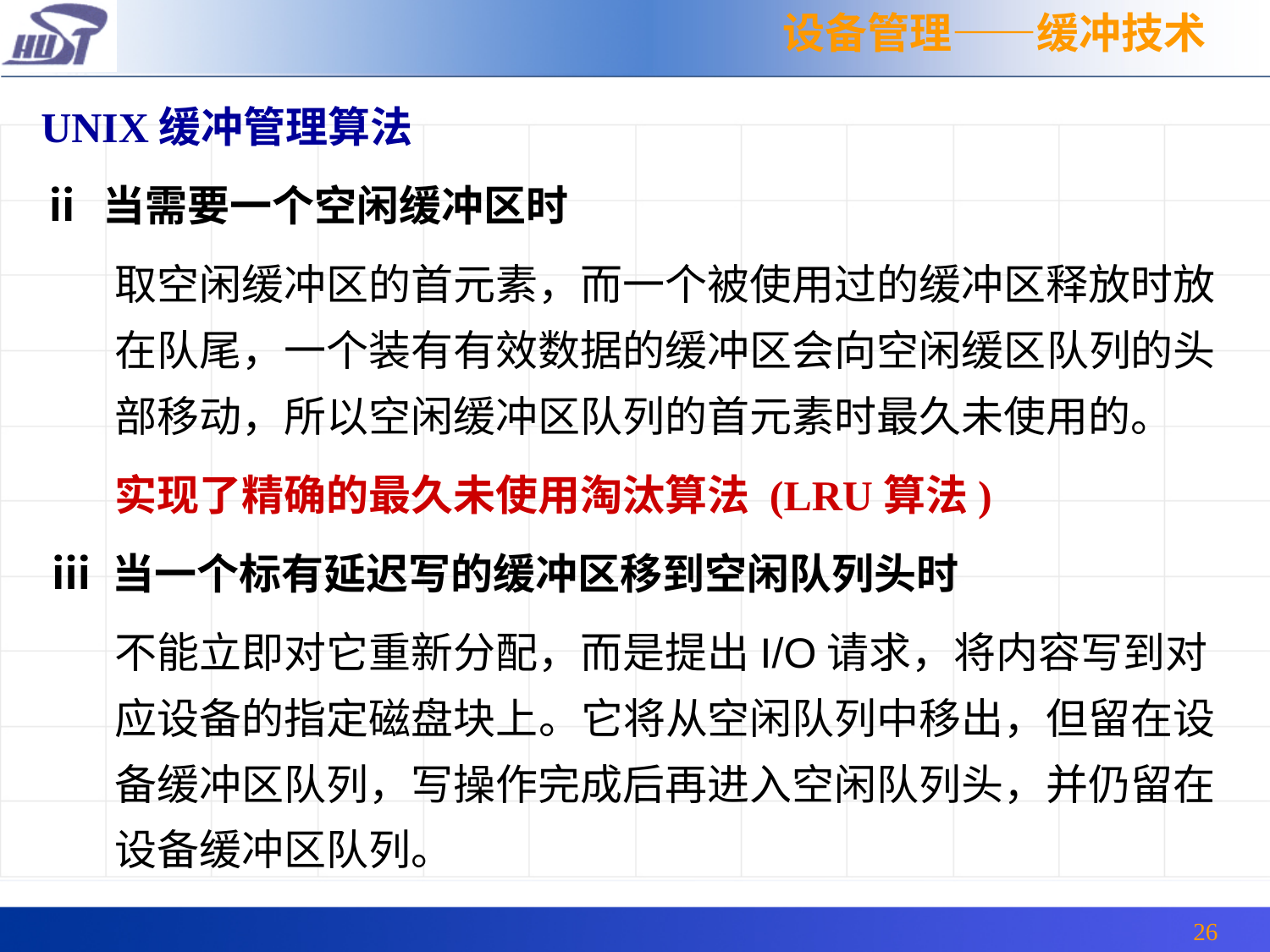

设备管理——缓冲技术
UNIX缓冲管理算法
ⅱ 当需要一个空闲缓冲区时
	取空闲缓冲区的首元素，而一个被使用过的缓冲区释放时放在队尾，一个装有有效数据的缓冲区会向空闲缓区队列的头部移动，所以空闲缓冲区队列的首元素时最久未使用的。
	实现了精确的最久未使用淘汰算法 (LRU算法)
 ⅲ 当一个标有延迟写的缓冲区移到空闲队列头时
	不能立即对它重新分配，而是提出I/O请求，将内容写到对应设备的指定磁盘块上。它将从空闲队列中移出，但留在设备缓冲区队列，写操作完成后再进入空闲队列头，并仍留在设备缓冲区队列。
26